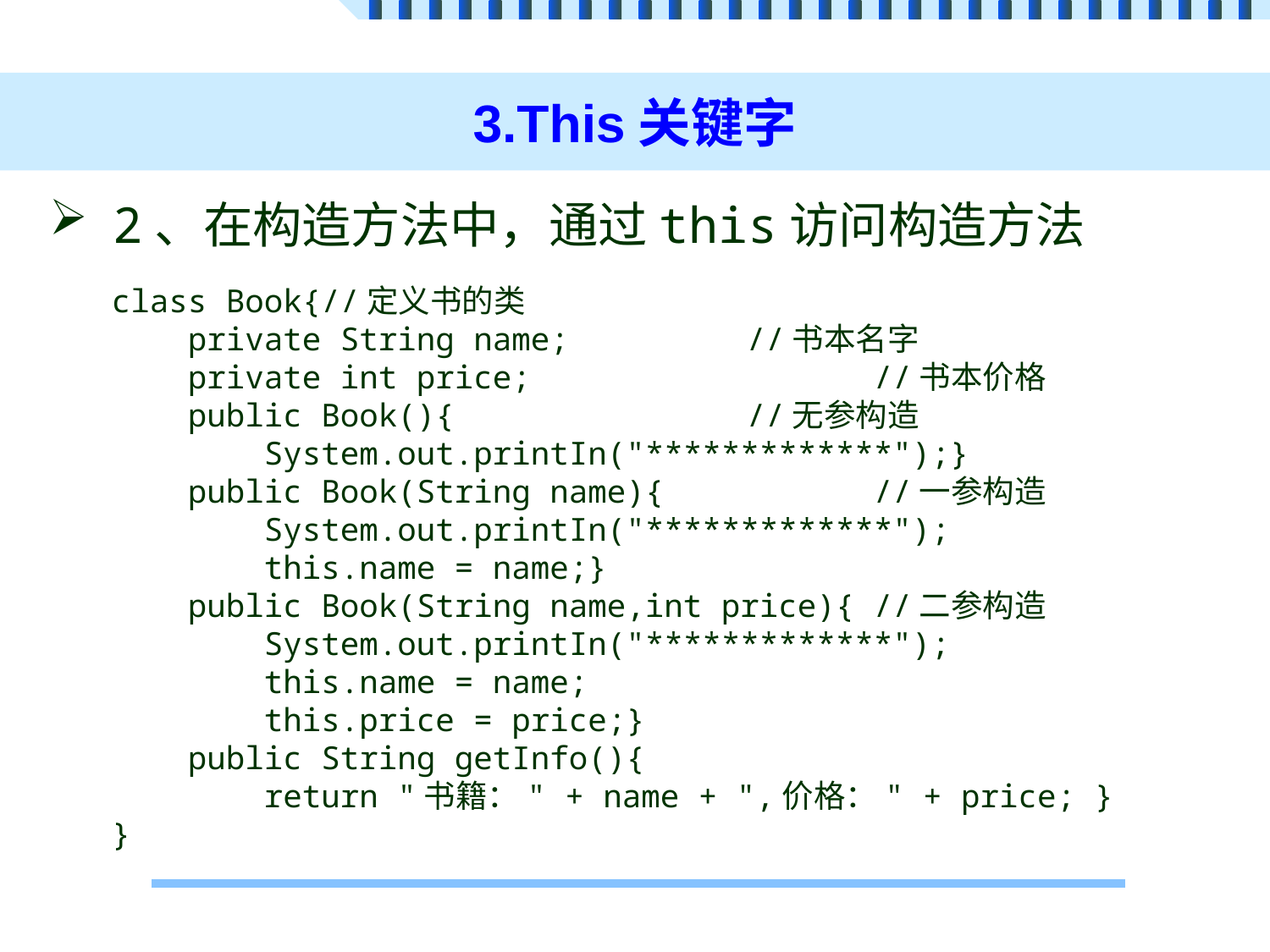

# 3.This关键字
2、在构造方法中，通过this访问构造方法
class Book{//定义书的类
    private String name;		//书本名字
    private int price;			//书本价格
    public Book(){			//无参构造
        System.out.printIn("*************");}
    public Book(String name){		//一参构造
        System.out.printIn("*************");
        this.name = name;}
    public Book(String name,int price){ //二参构造
        System.out.printIn("*************");
        this.name = name;
        this.price = price;}
    public String getInfo(){
        return "书籍：" + name + ",价格：" + price; }
}